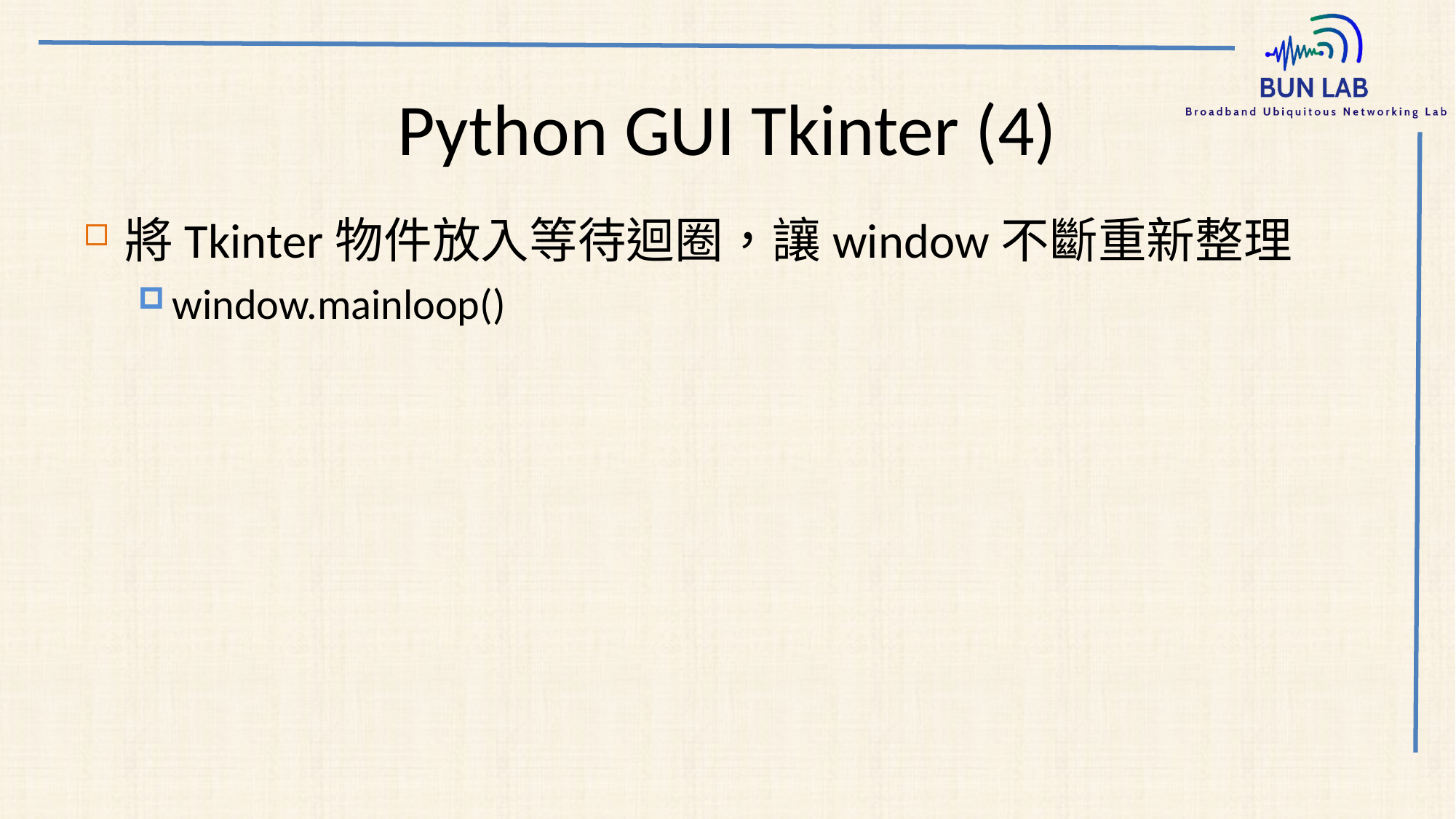

# Python GUI Tkinter (4)
將Tkinter物件放入等待迴圈，讓window不斷重新整理
window.mainloop()